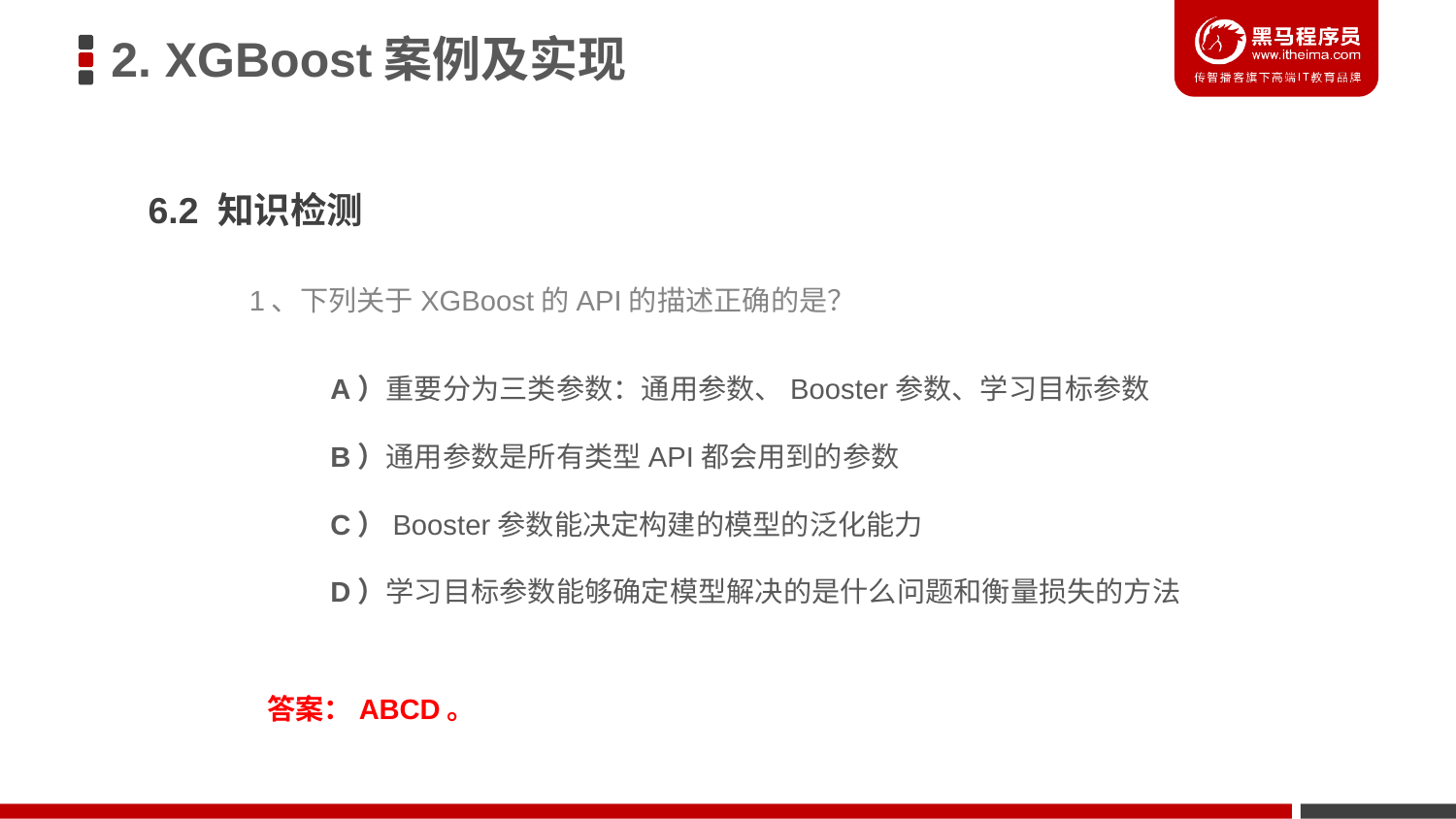

2. XGBoost案例及实现
6.2 知识检测
1、下列关于XGBoost的API的描述正确的是？
A）重要分为三类参数：通用参数、Booster参数、学习目标参数

B）通用参数是所有类型API都会用到的参数

C）Booster参数能决定构建的模型的泛化能力

D）学习目标参数能够确定模型解决的是什么问题和衡量损失的方法
答案：ABCD。